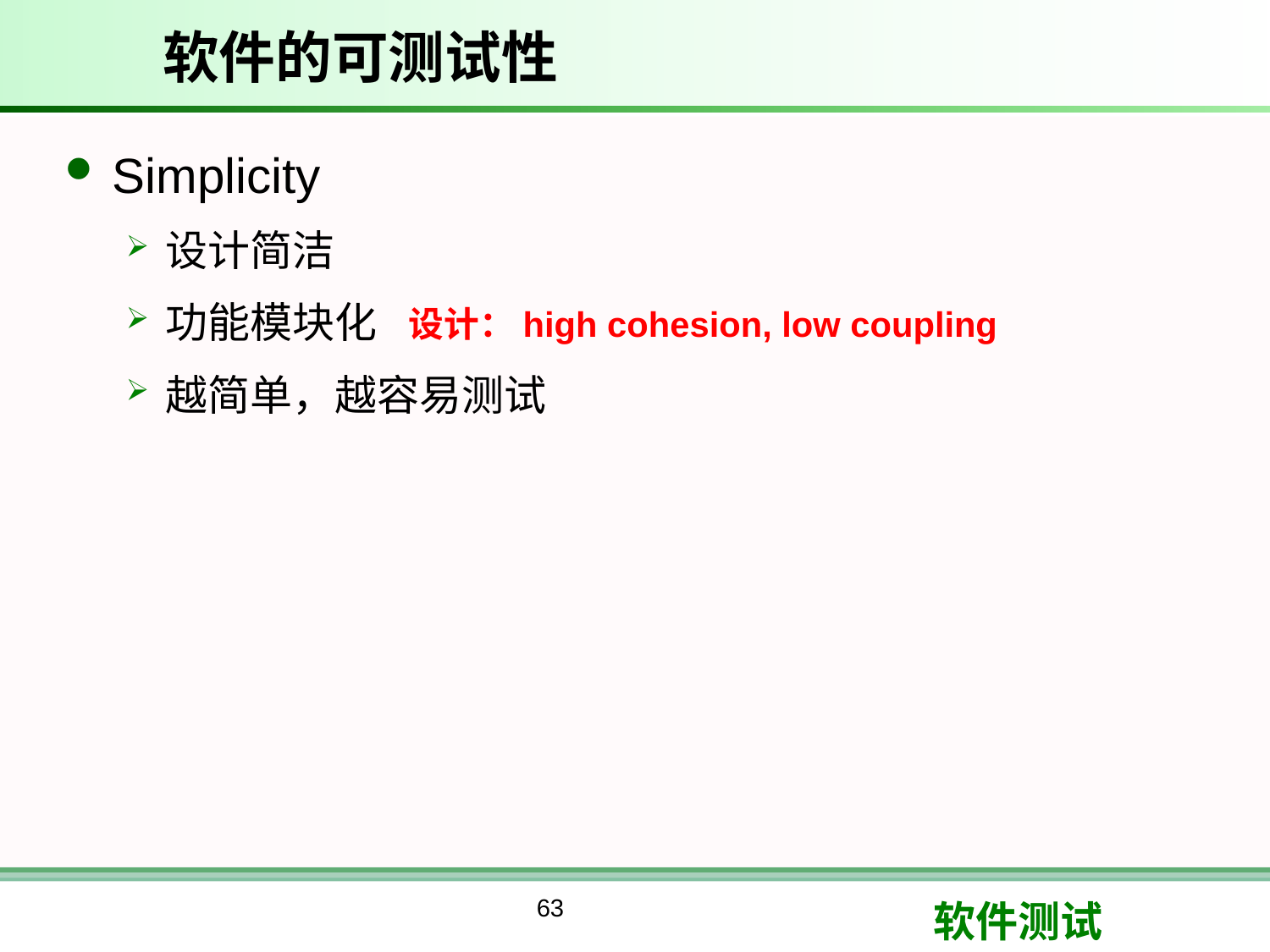

# 软件的可测试性
Simplicity
设计简洁
功能模块化
越简单，越容易测试
设计：high cohesion, low coupling
63